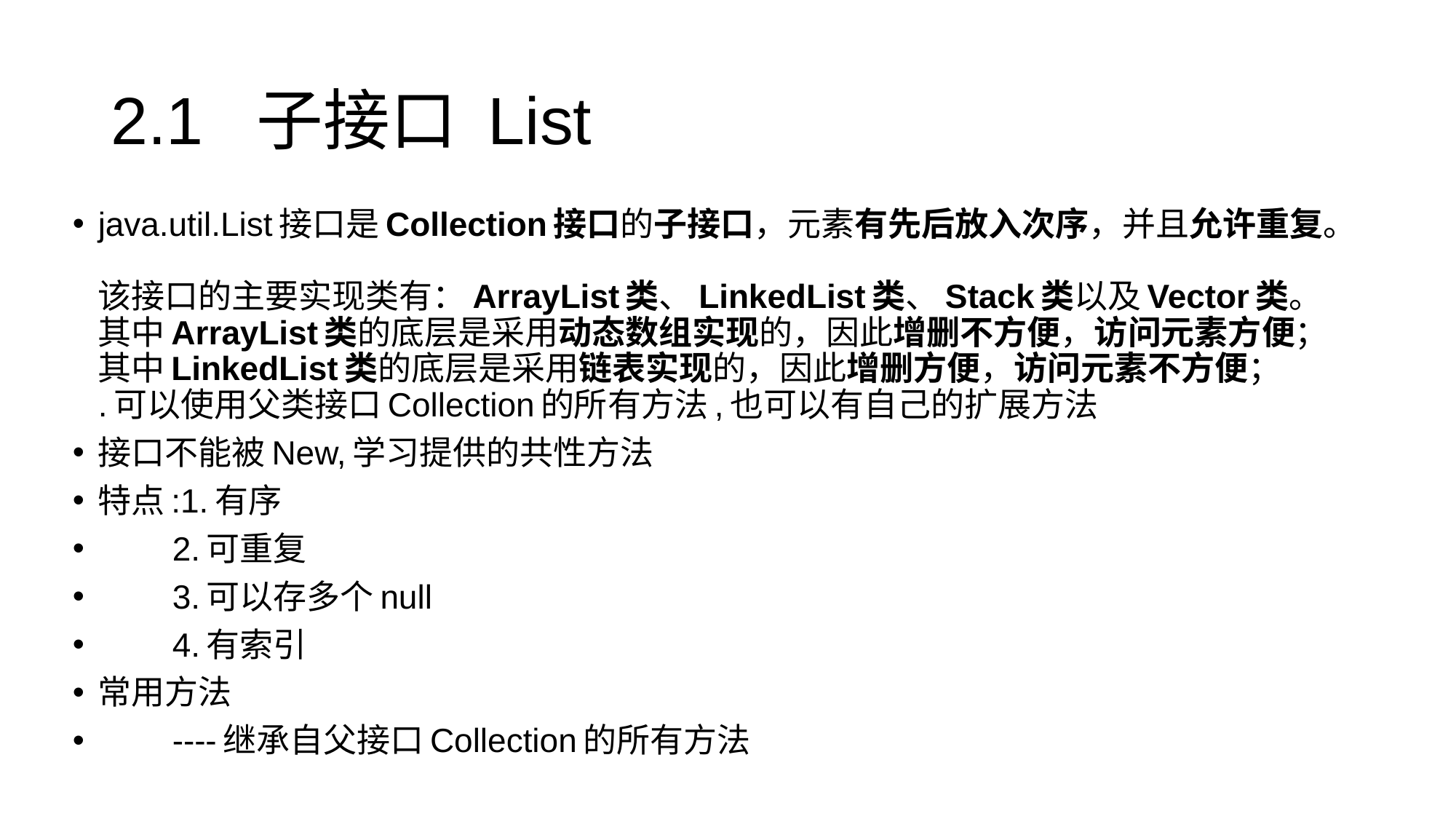

# 2.1  子接口 List
java.util.List接口是Collection接口的子接口，元素有先后放入次序，并且允许重复。
该接口的主要实现类有：ArrayList类、LinkedList类、Stack类以及Vector类。
其中ArrayList类的底层是采用动态数组实现的，因此增删不方便，访问元素方便；
其中LinkedList类的底层是采用链表实现的，因此增删方便，访问元素不方便；
.可以使用父类接口Collection的所有方法,也可以有自己的扩展方法
接口不能被New,学习提供的共性方法
特点:1.有序
        2.可重复
        3.可以存多个null
        4.有索引
常用方法
        ----继承自父接口Collection的所有方法